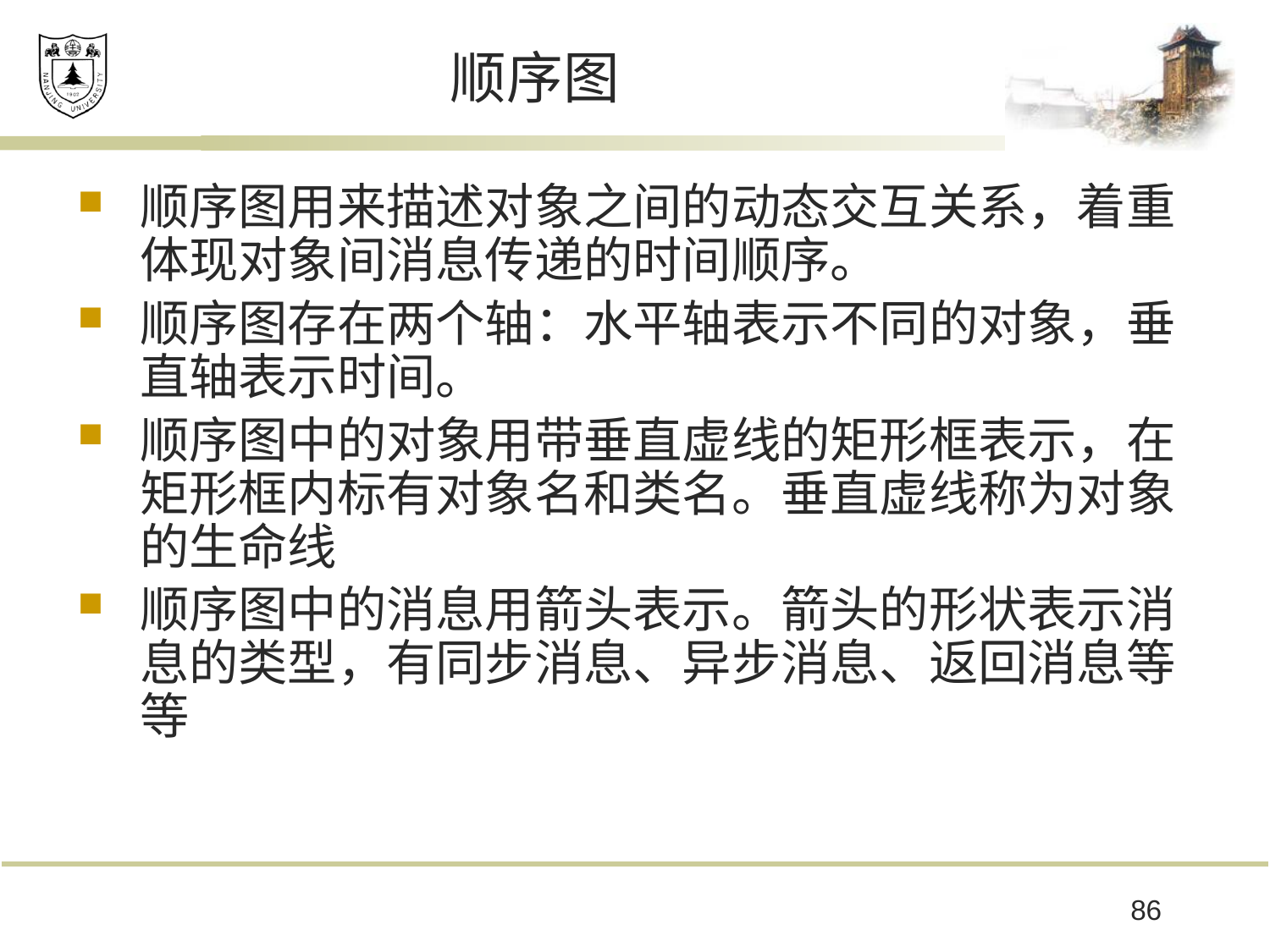

# 顺序图
顺序图用来描述对象之间的动态交互关系，着重体现对象间消息传递的时间顺序。
顺序图存在两个轴：水平轴表示不同的对象，垂直轴表示时间。
顺序图中的对象用带垂直虚线的矩形框表示，在矩形框内标有对象名和类名。垂直虚线称为对象的生命线
顺序图中的消息用箭头表示。箭头的形状表示消息的类型，有同步消息、异步消息、返回消息等等
86